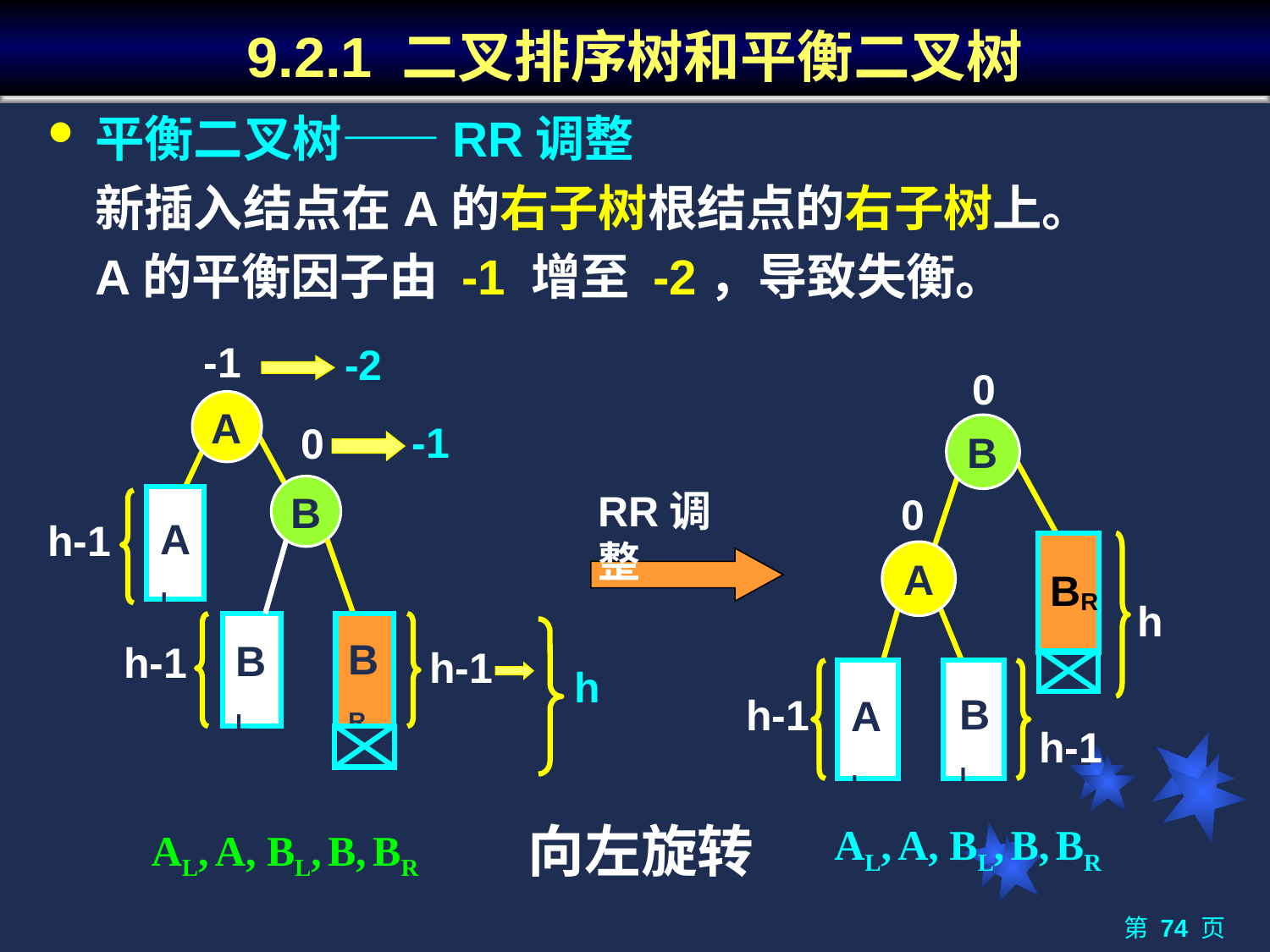

# 9.2.1 二叉排序树和平衡二叉树
平衡二叉树——RR调整
	新插入结点在A的右子树根结点的右子树上。
	A的平衡因子由 -1 增至 -2，导致失衡。
-1
-2

0
A

B

AL
h-1

BR
BL
h-1
h-1
-1
0
B

A
BR

h

BL
h-1
AL
h-1

RR调整
0

h

向左旋转
AL, A, BL, B, BR
AL, A, BL, B, BR
第 74 页